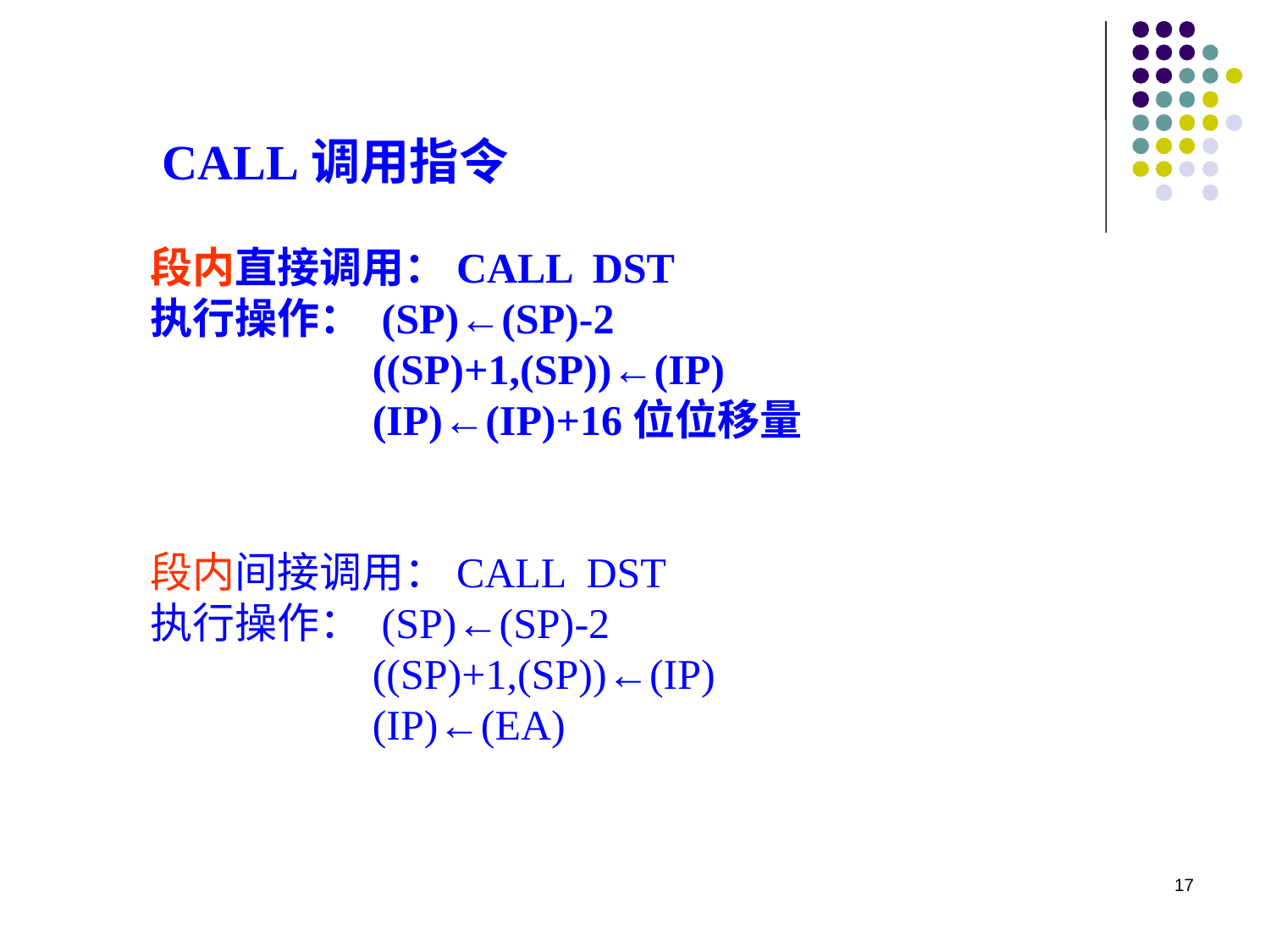

CALL调用指令

段内直接调用：CALL  DST
执行操作： (SP)←(SP)-2
                     ((SP)+1,(SP))←(IP)
                     (IP)←(IP)+16位位移量

段内间接调用：CALL  DST
执行操作： (SP)←(SP)-2
                     ((SP)+1,(SP))←(IP)
                     (IP)←(EA)

17